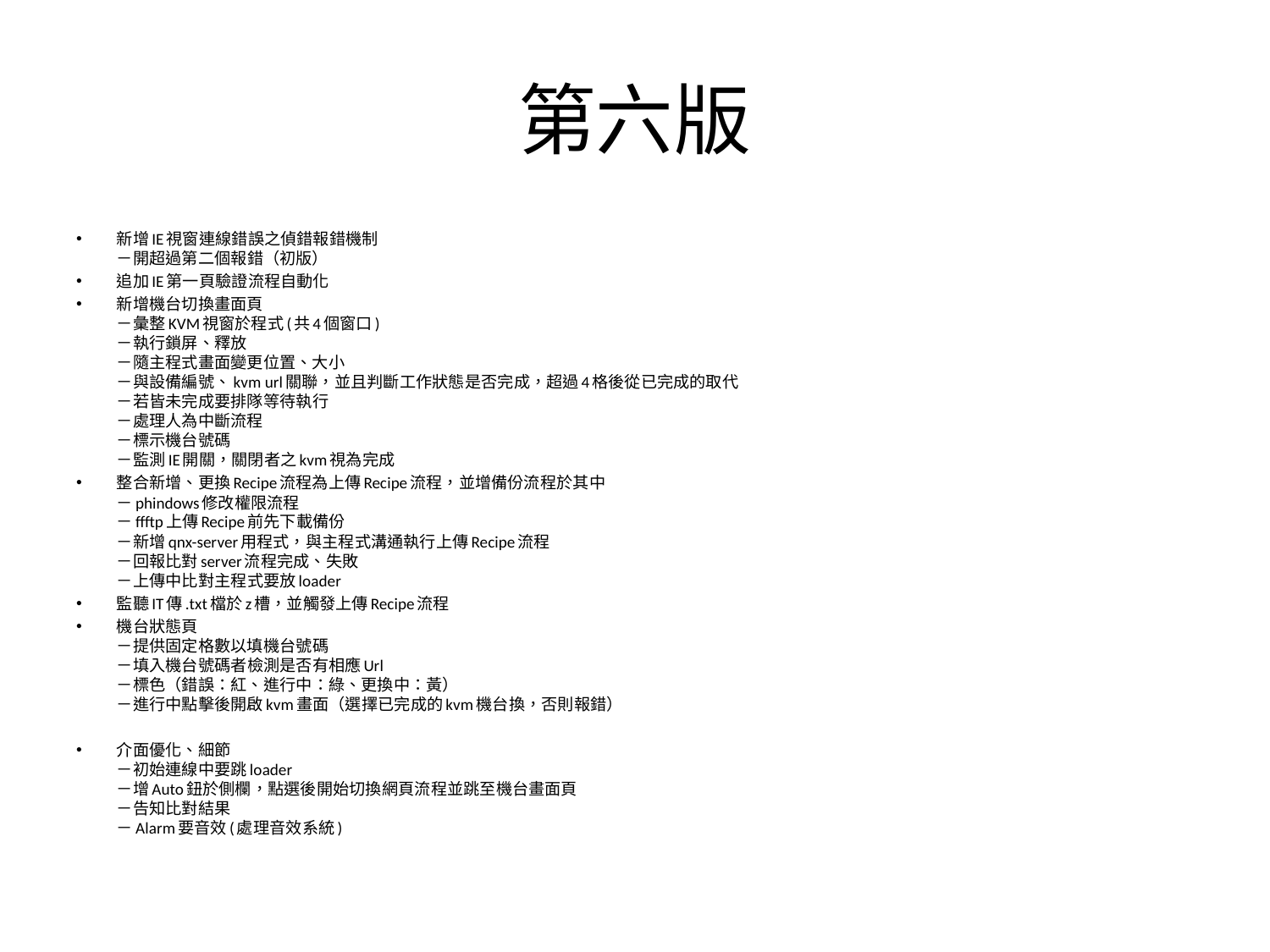

# 第六版
新增IE視窗連線錯誤之偵錯報錯機制
－開超過第二個報錯（初版）
追加IE第一頁驗證流程自動化
新增機台切換畫面頁
－彙整KVM視窗於程式(共4個窗口)
－執行鎖屏、釋放
－隨主程式畫面變更位置、大小
－與設備編號、kvm url關聯，並且判斷工作狀態是否完成，超過4格後從已完成的取代
－若皆未完成要排隊等待執行
－處理人為中斷流程
－標示機台號碼
－監測IE開關，關閉者之kvm視為完成
整合新增、更換Recipe流程為上傳Recipe流程，並增備份流程於其中
－phindows修改權限流程
－ffftp上傳Recipe前先下載備份
－新增qnx-server用程式，與主程式溝通執行上傳Recipe流程
－回報比對server流程完成、失敗
－上傳中比對主程式要放loader
監聽IT傳.txt檔於z槽，並觸發上傳Recipe流程
機台狀態頁
－提供固定格數以填機台號碼
－填入機台號碼者檢測是否有相應Url
－標色（錯誤：紅、進行中：綠、更換中：黃）
－進行中點擊後開啟kvm畫面（選擇已完成的kvm機台換，否則報錯）

介面優化、細節
－初始連線中要跳loader
－增Auto鈕於側欄，點選後開始切換網頁流程並跳至機台畫面頁
－告知比對結果
－Alarm要音效(處理音效系統)